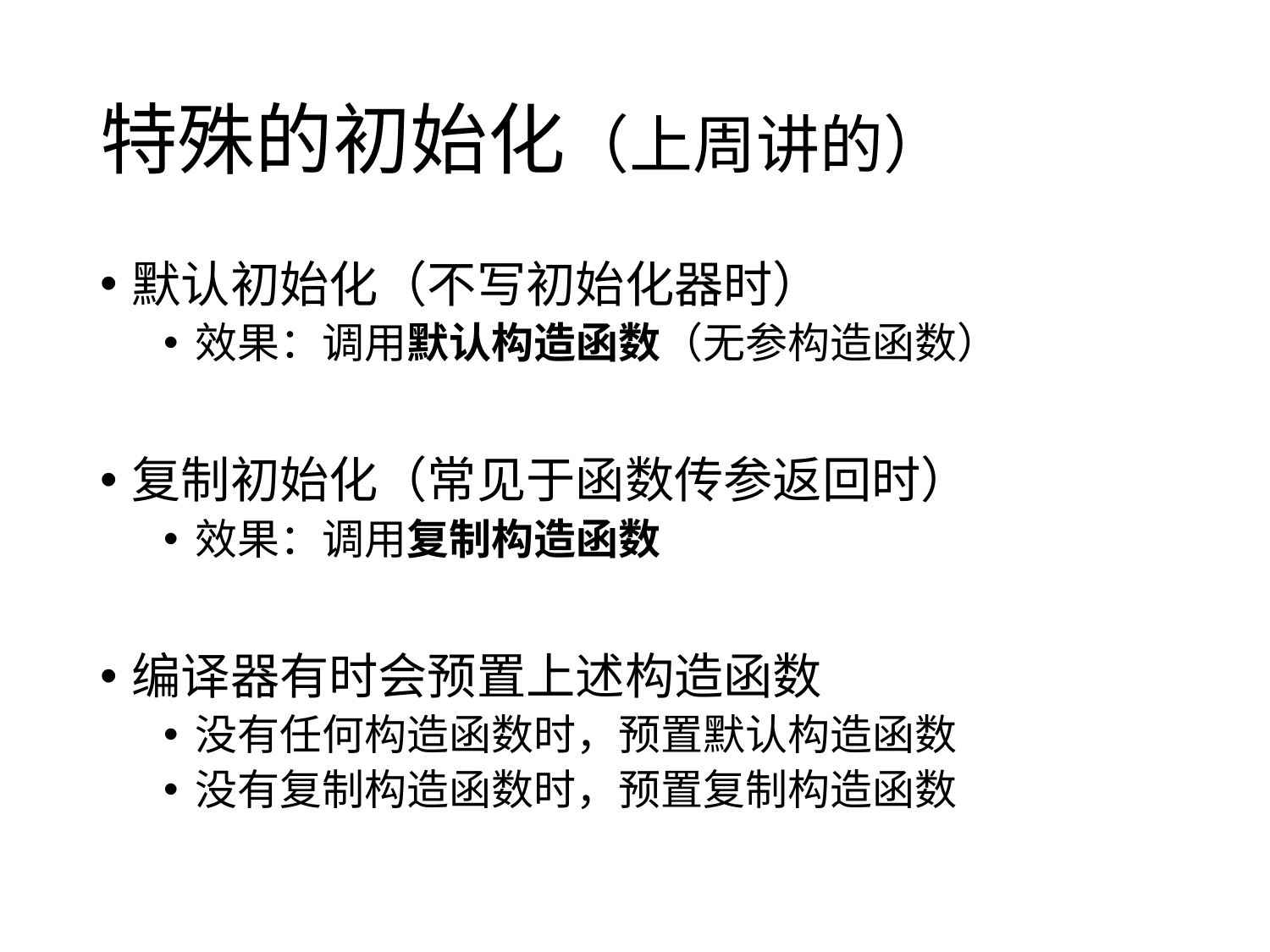

# 特殊的初始化（上周讲的）
默认初始化（不写初始化器时）
效果：调用默认构造函数（无参构造函数）

复制初始化（常见于函数传参返回时）
效果：调用复制构造函数

编译器有时会预置上述构造函数
没有任何构造函数时，预置默认构造函数
没有复制构造函数时，预置复制构造函数